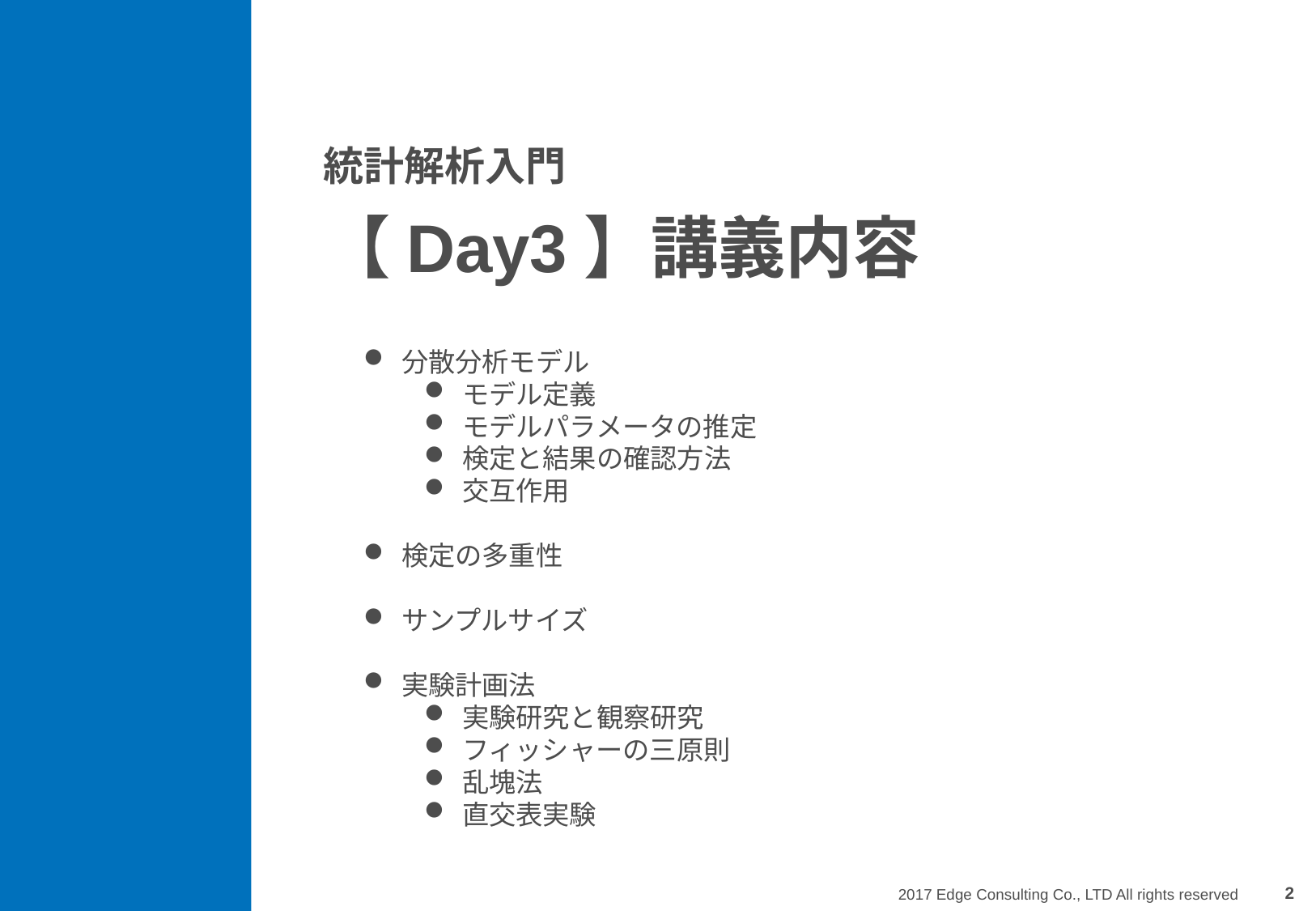

# 統計解析入門 【Day3】講義内容
分散分析モデル
モデル定義
モデルパラメータの推定
検定と結果の確認方法
交互作用

検定の多重性

サンプルサイズ

実験計画法
実験研究と観察研究
フィッシャーの三原則
乱塊法
直交表実験

2